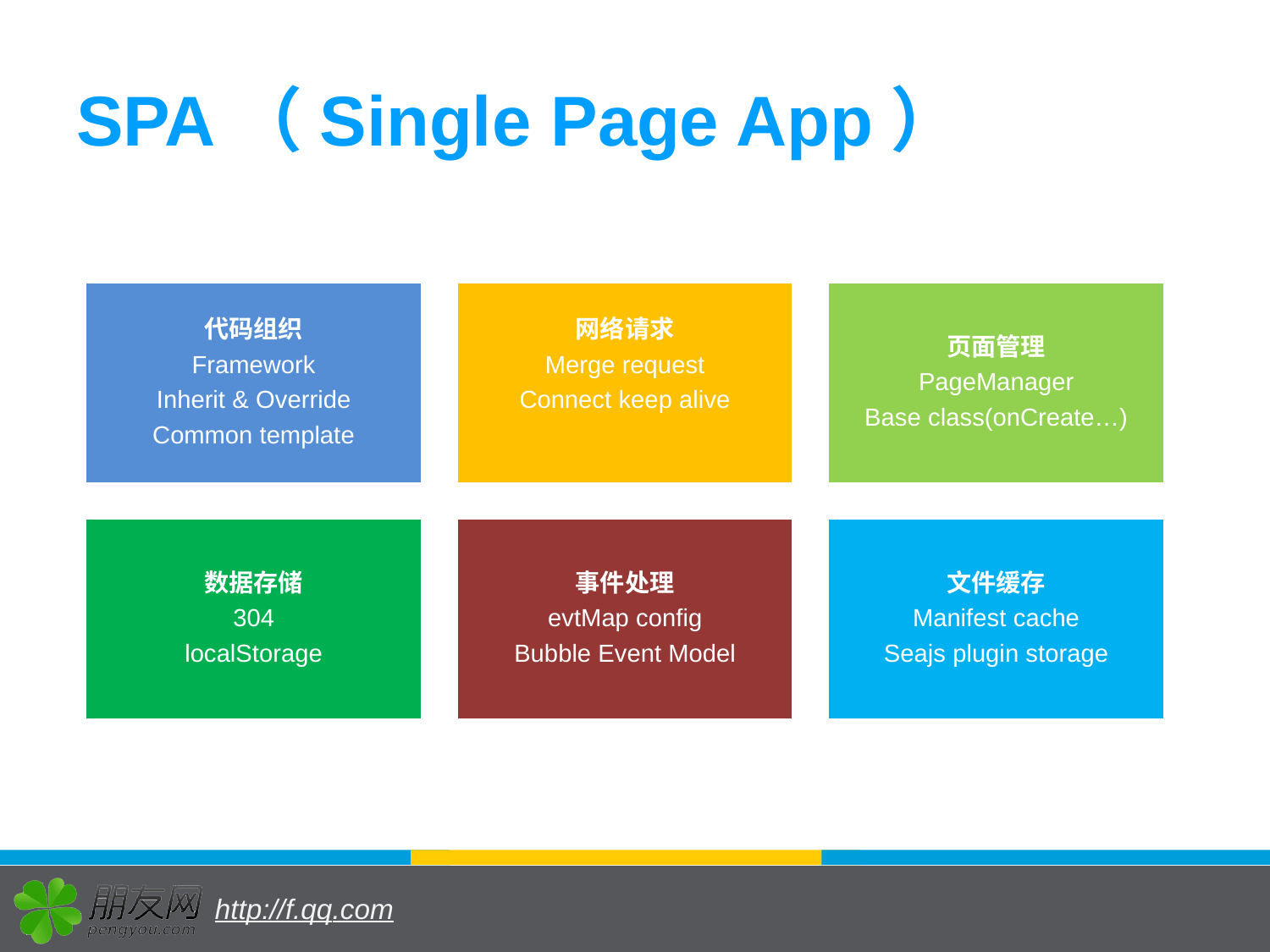

# SPA（Single Page App）
代码组织
Framework
Inherit & Override
Common template
网络请求
Merge request
Connect keep alive

页面管理
PageManager
Base class(onCreate…)
数据存储
304
localStorage
事件处理
evtMap config
Bubble Event Model
文件缓存
Manifest cache
Seajs plugin storage